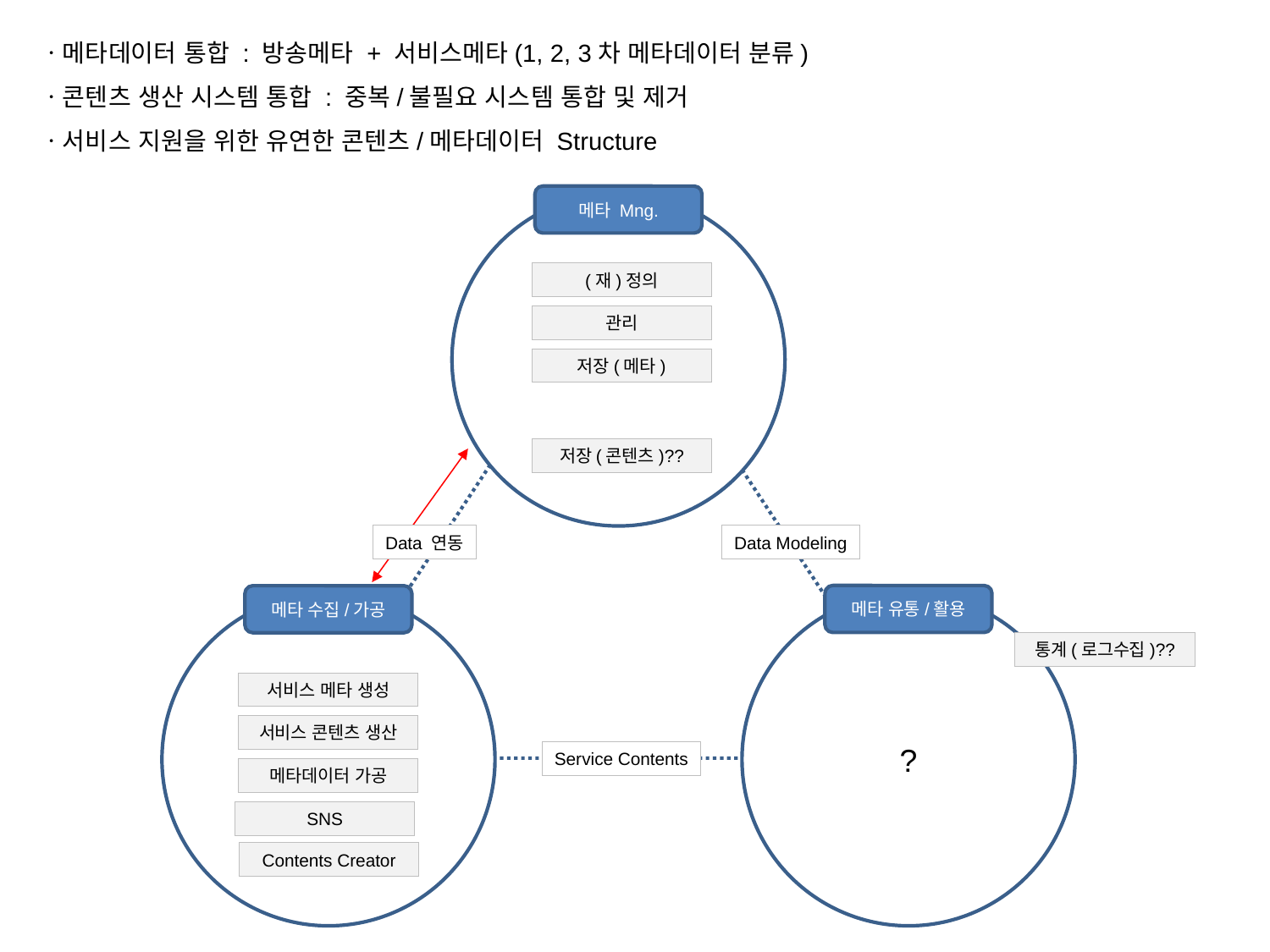

ㆍ메타데이터 통합 : 방송메타 + 서비스메타(1, 2, 3차 메타데이터 분류)
ㆍ콘텐츠 생산 시스템 통합 : 중복/불필요 시스템 통합 및 제거
ㆍ서비스 지원을 위한 유연한 콘텐츠/메타데이터 Structure
메타 Mng.

(재)정의

관리
저장(메타)
저장(콘텐츠)??
Data 연동
Data Modeling
메타 유통/활용
메타 수집/가공

?
통계(로그수집)??
서비스 메타 생성
서비스 콘텐츠 생산
Service Contents
메타데이터 가공
SNS
Contents Creator